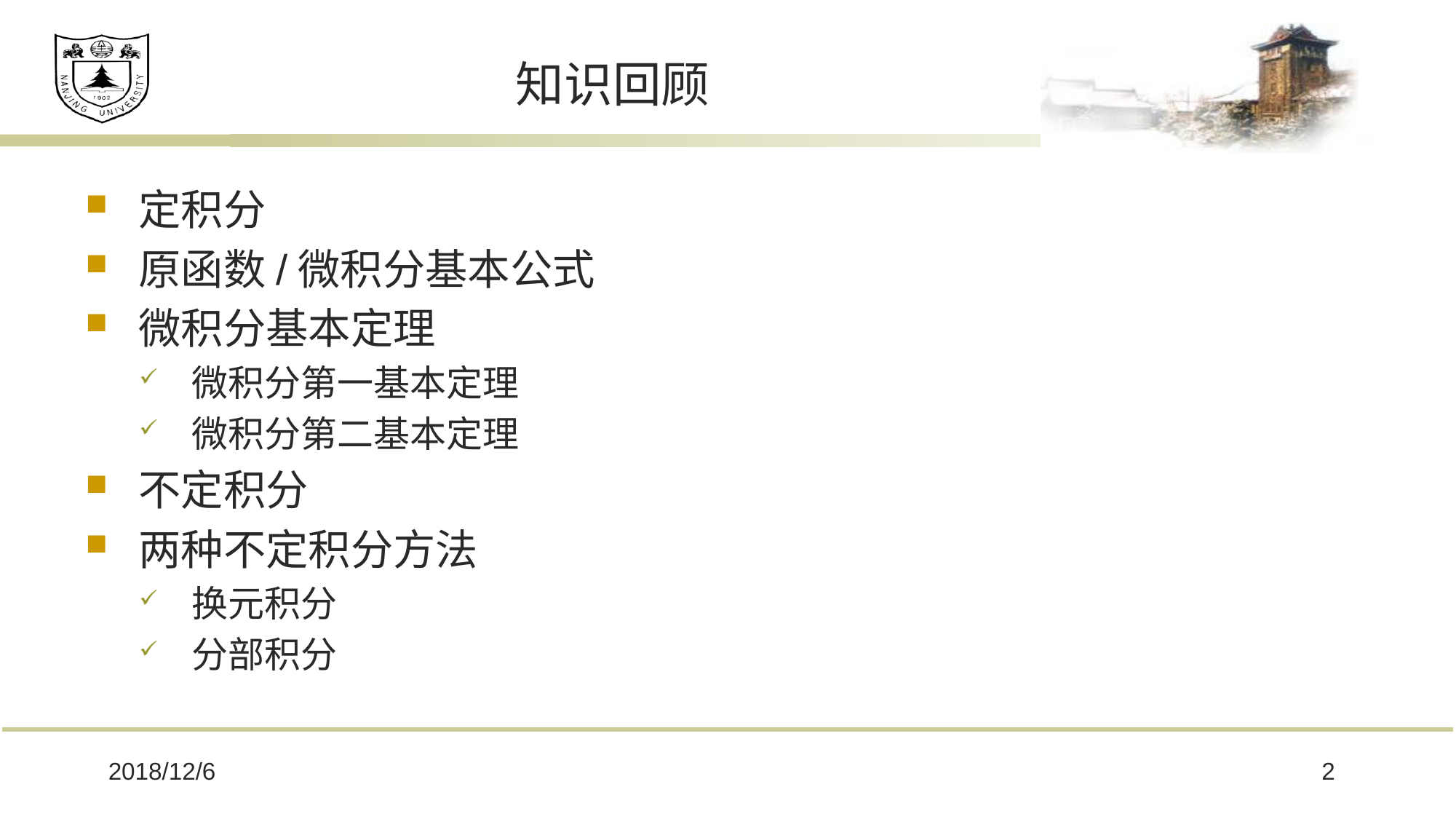

# 知识回顾
定积分
原函数/微积分基本公式
微积分基本定理
微积分第一基本定理
微积分第二基本定理
不定积分
两种不定积分方法
换元积分
分部积分
2018/12/6
2